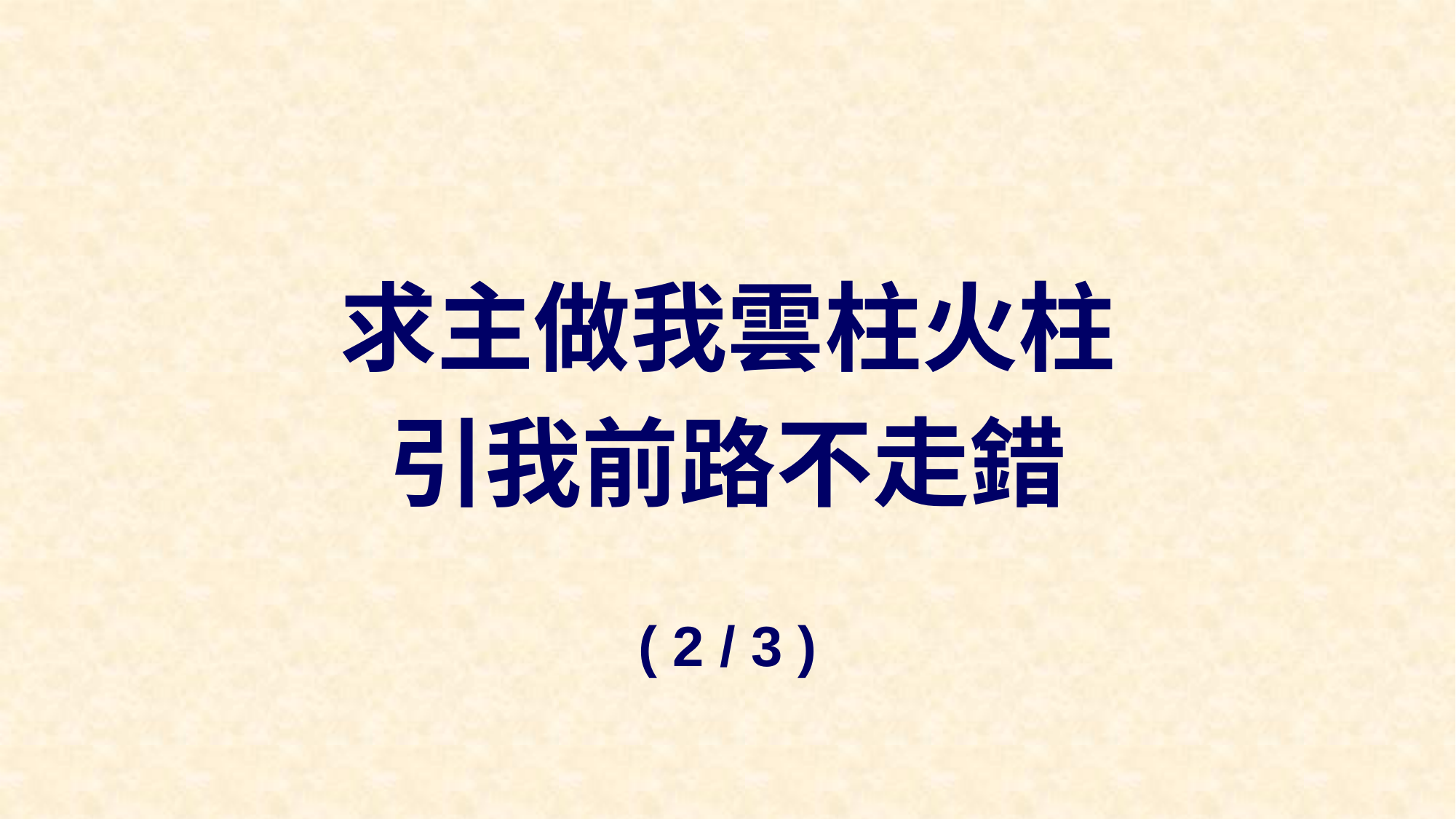

求主做我雲柱火柱
引我前路不走錯
( 2 / 3 )